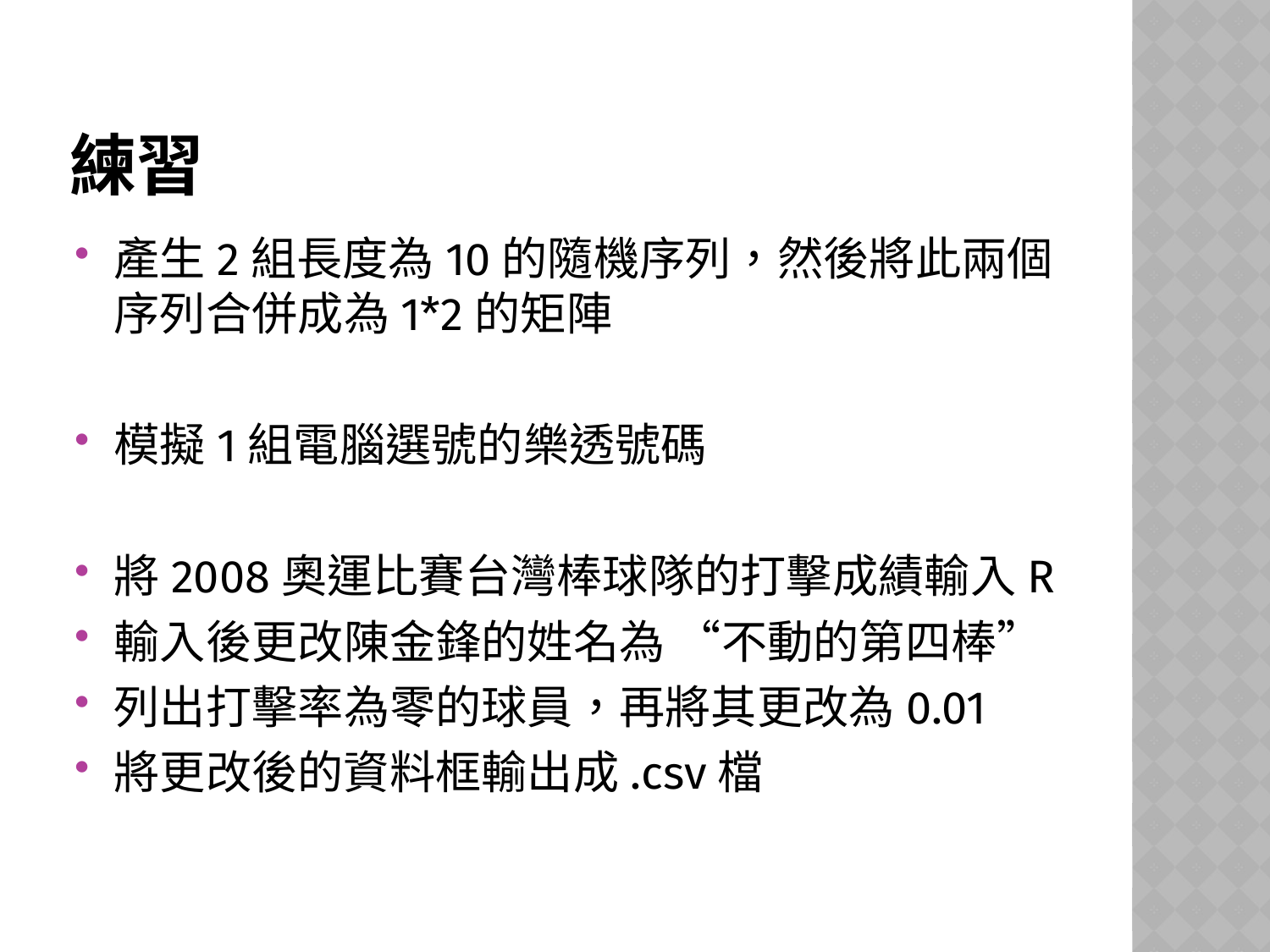

# 練習
產生2組長度為10的隨機序列，然後將此兩個序列合併成為1*2的矩陣

模擬1組電腦選號的樂透號碼

將2008奧運比賽台灣棒球隊的打擊成績輸入R
輸入後更改陳金鋒的姓名為 “不動的第四棒”
列出打擊率為零的球員，再將其更改為0.01
將更改後的資料框輸出成.csv檔